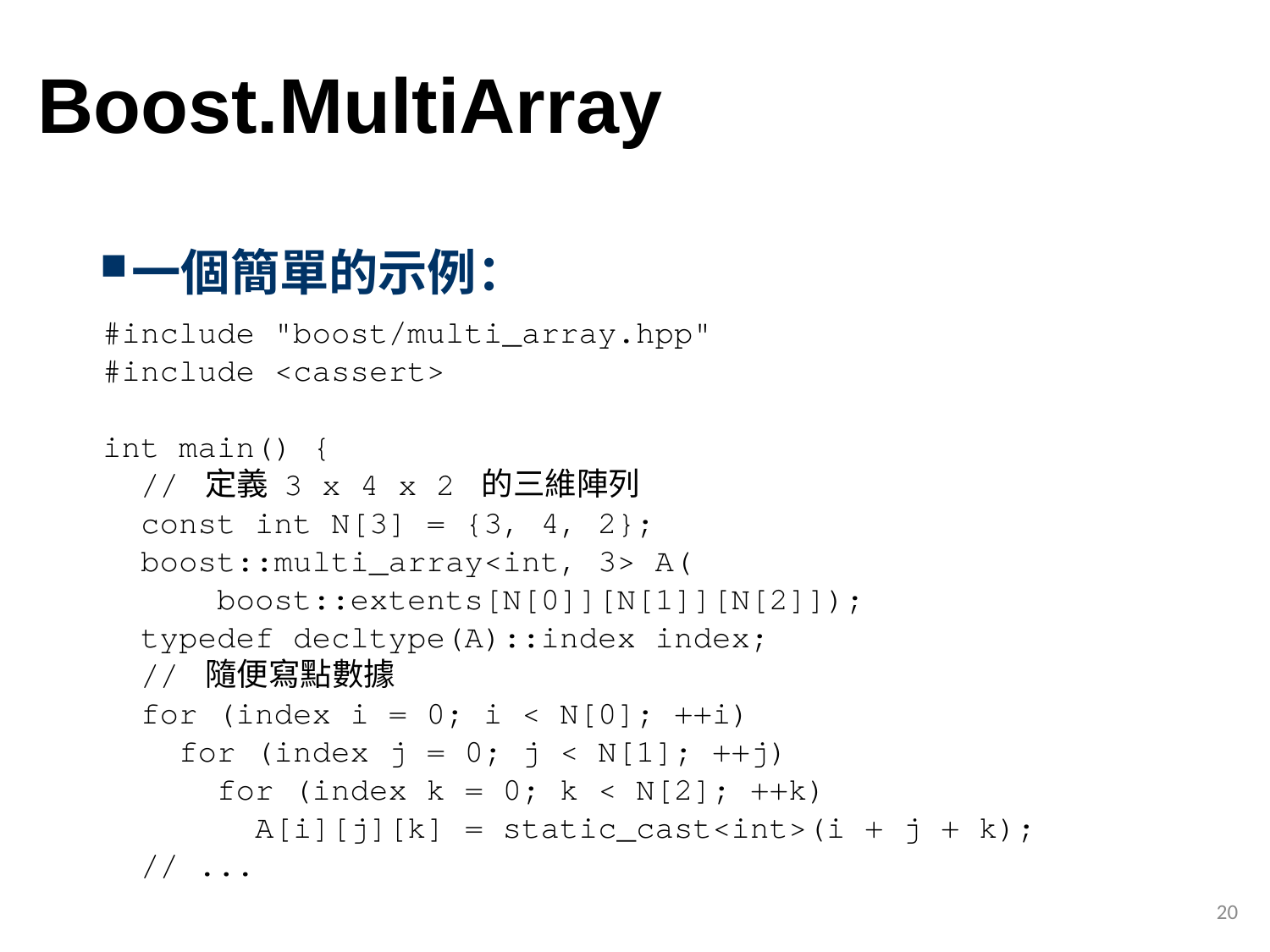

# Boost.MultiArray
一個簡單的示例：

#include "boost/multi_array.hpp"
#include <cassert>

int main() {
  // 定義 3 x 4 x 2 的三維陣列
  const int N[3] = {3, 4, 2};
  boost::multi_array<int, 3> A(
      boost::extents[N[0]][N[1]][N[2]]);
  typedef decltype(A)::index index;
  // 隨便寫點數據
  for (index i = 0; i < N[0]; ++i)
    for (index j = 0; j < N[1]; ++j)
      for (index k = 0; k < N[2]; ++k)
        A[i][j][k] = static_cast<int>(i + j + k);
  // ...
20